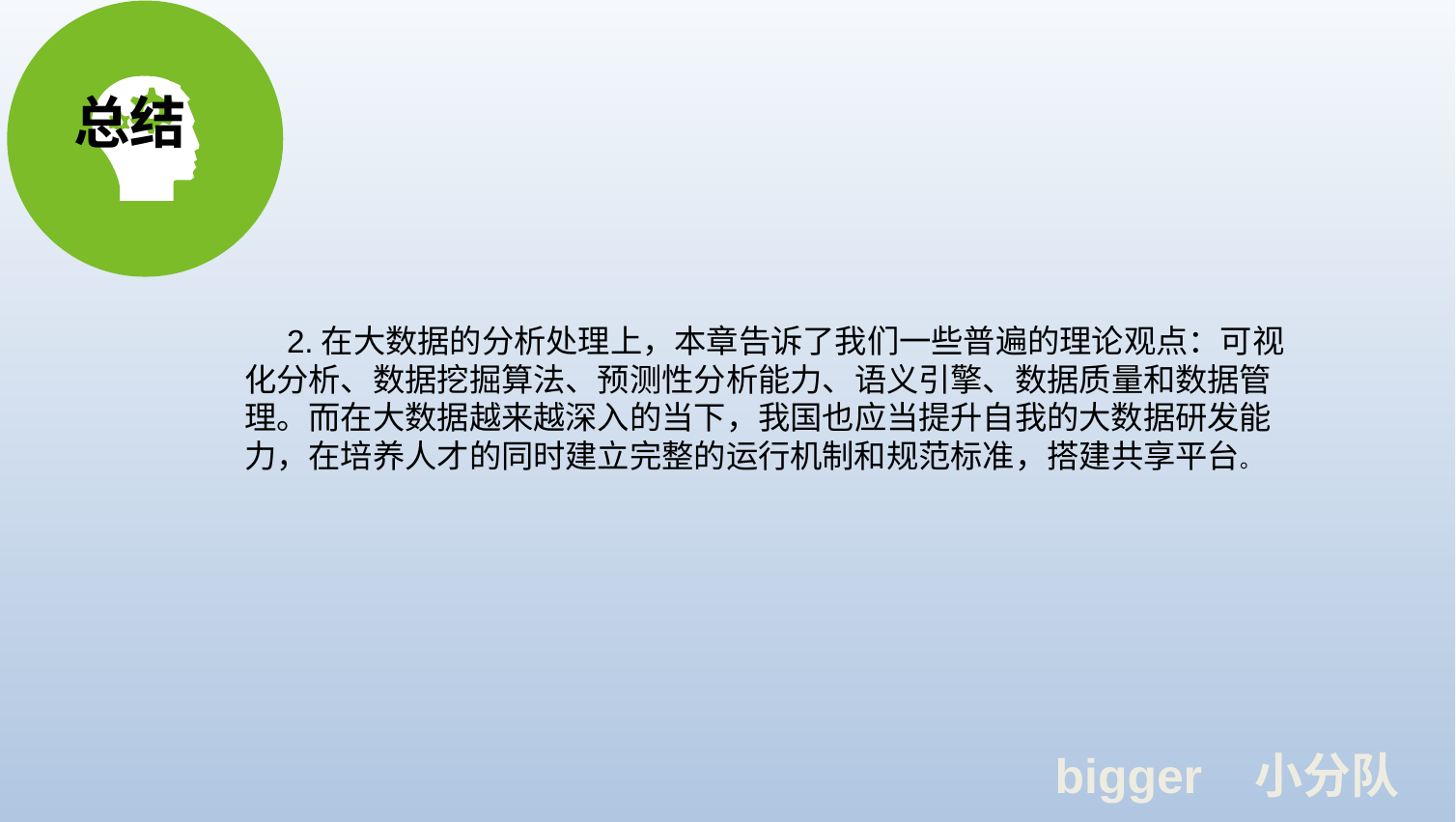

总结

2.在大数据的分析处理上，本章告诉了我们一些普遍的理论观点：可视化分析、数据挖掘算法、预测性分析能力、语义引擎、数据质量和数据管理。而在大数据越来越深入的当下，我国也应当提升自我的大数据研发能力，在培养人才的同时建立完整的运行机制和规范标准，搭建共享平台。
bigger   小分队